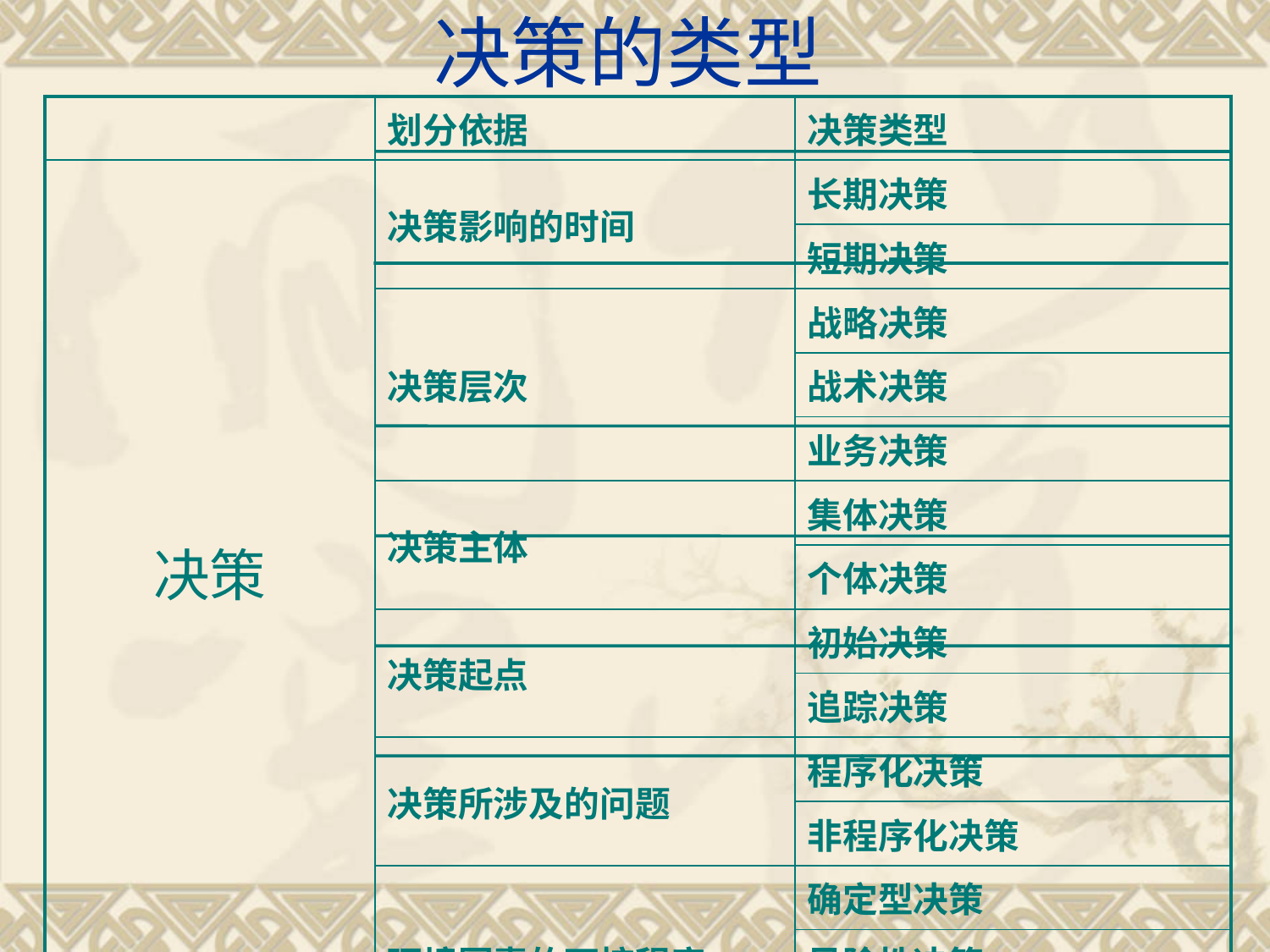

# 决策的类型
|  | 划分依据 | 决策类型 |
| --- | --- | --- |
| 决策 | 决策影响的时间 | 长期决策 |
|  |  | 短期决策 |
|  | 决策层次 | 战略决策 |
|  |  | 战术决策 |
|  |  | 业务决策 |
|  | 决策主体 | 集体决策 |
|  |  | 个体决策 |
|  | 决策起点 | 初始决策 |
|  |  | 追踪决策 |
|  | 决策所涉及的问题 | 程序化决策 |
|  |  | 非程序化决策 |
|  | 环境因素的可控程度 | 确定型决策 |
|  |  | 风险性决策 |
|  |  | 不确定型决策 |